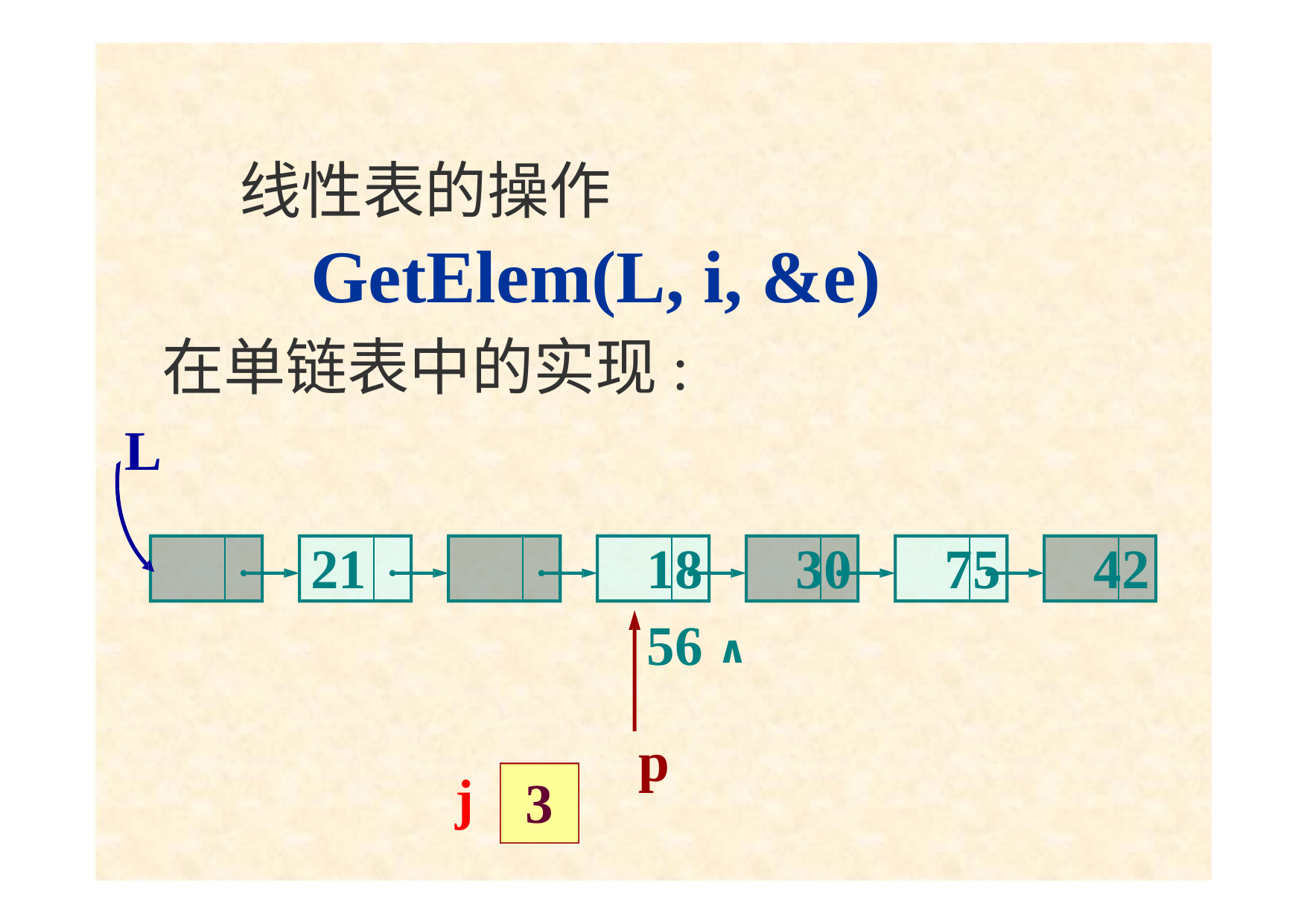

# 线性表的操作
GetElem(L, i, &e)
在单链表中的实现:
L
21	18	30	75	42	56 ∧
p

p
p
j

3
1
2